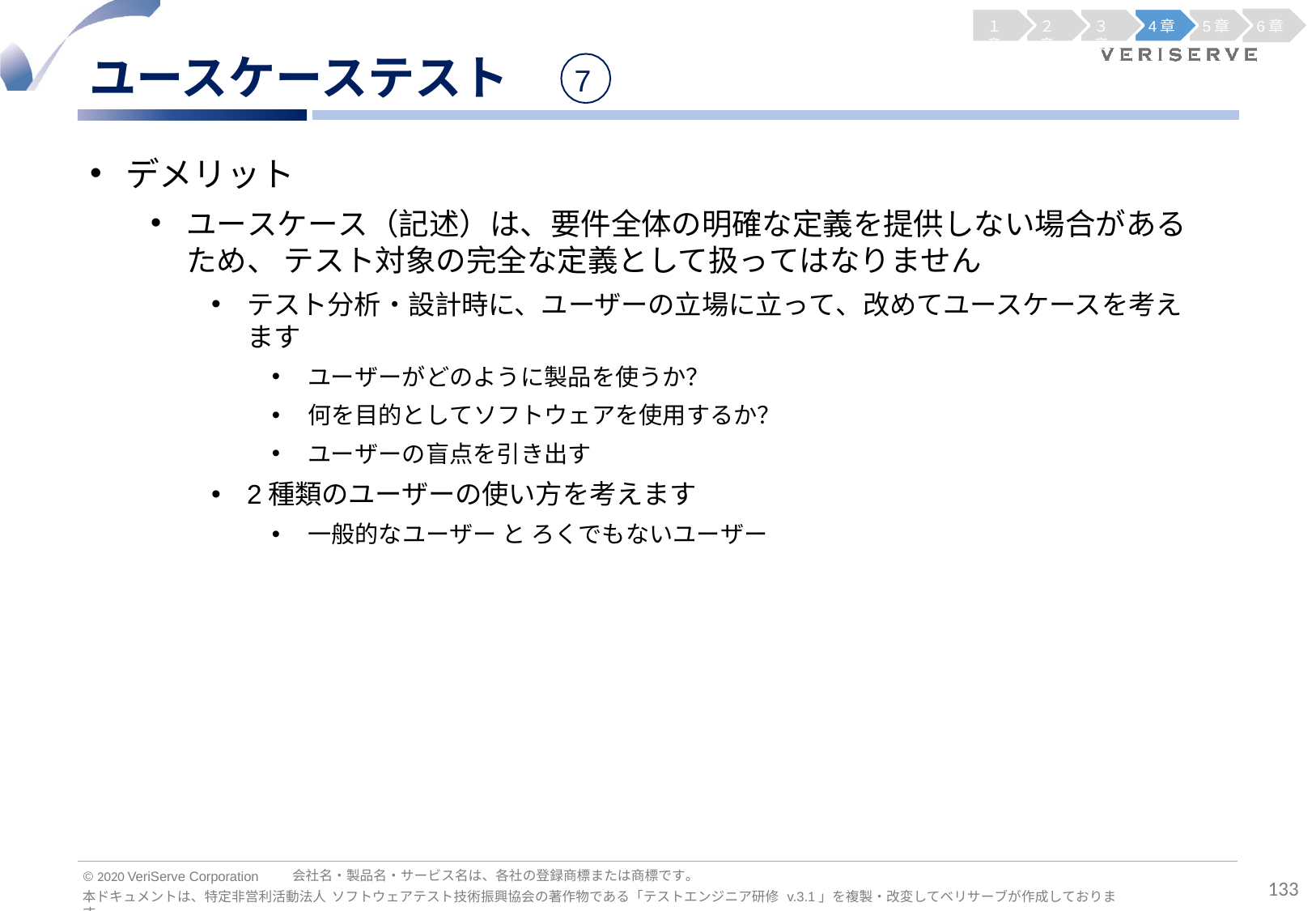

１章
２章
３章
4章
5章
6章
ユースケーステスト

デメリット

7
ユースケース（記述）は、要件全体の明確な定義を提供しない場合があるため、 テスト対象の完全な定義として扱ってはなりません
テスト分析・設計時に、ユーザーの立場に立って、改めてユースケースを考えます
ユーザーがどのように製品を使うか？
何を目的としてソフトウェアを使用するか？
ユーザーの盲点を引き出す
2種類のユーザーの使い方を考えます
一般的なユーザー と ろくでもないユーザー
会社名・製品名・サービス名は、各社の登録商標または商標です。
© 2020 VeriServe Corporation
133
本ドキュメントは、特定非営利活動法人 ソフトウェアテスト技術振興協会の著作物である「テストエンジニア研修 v.3.1」を複製・改変してベリサーブが作成しております。